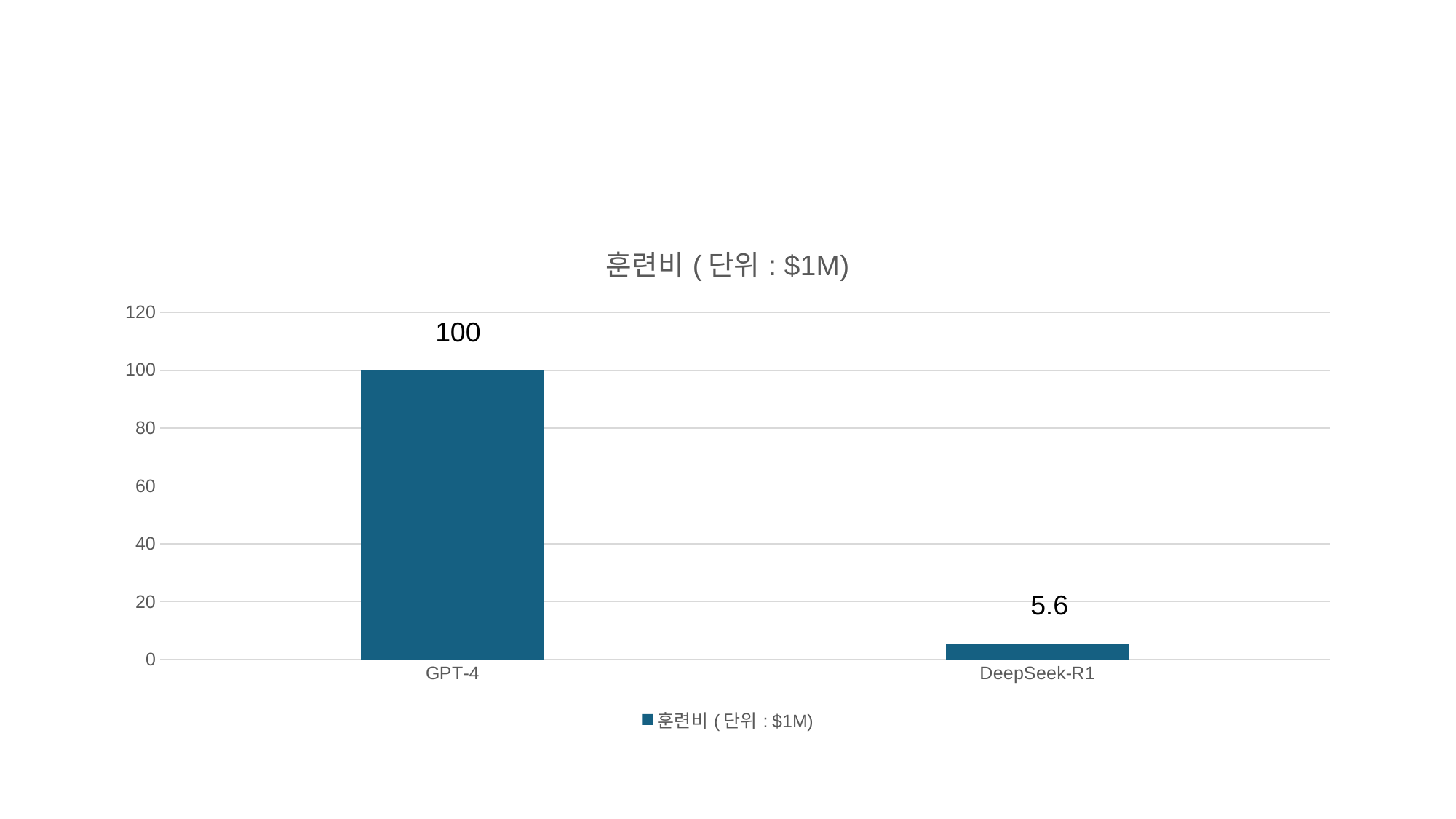

### Chart:

| Category | 훈련비(단위: $1M) |
|---|---|
| GPT-4 | 100.0 |
| DeepSeek-R1 | 5.6 |
100
5.6